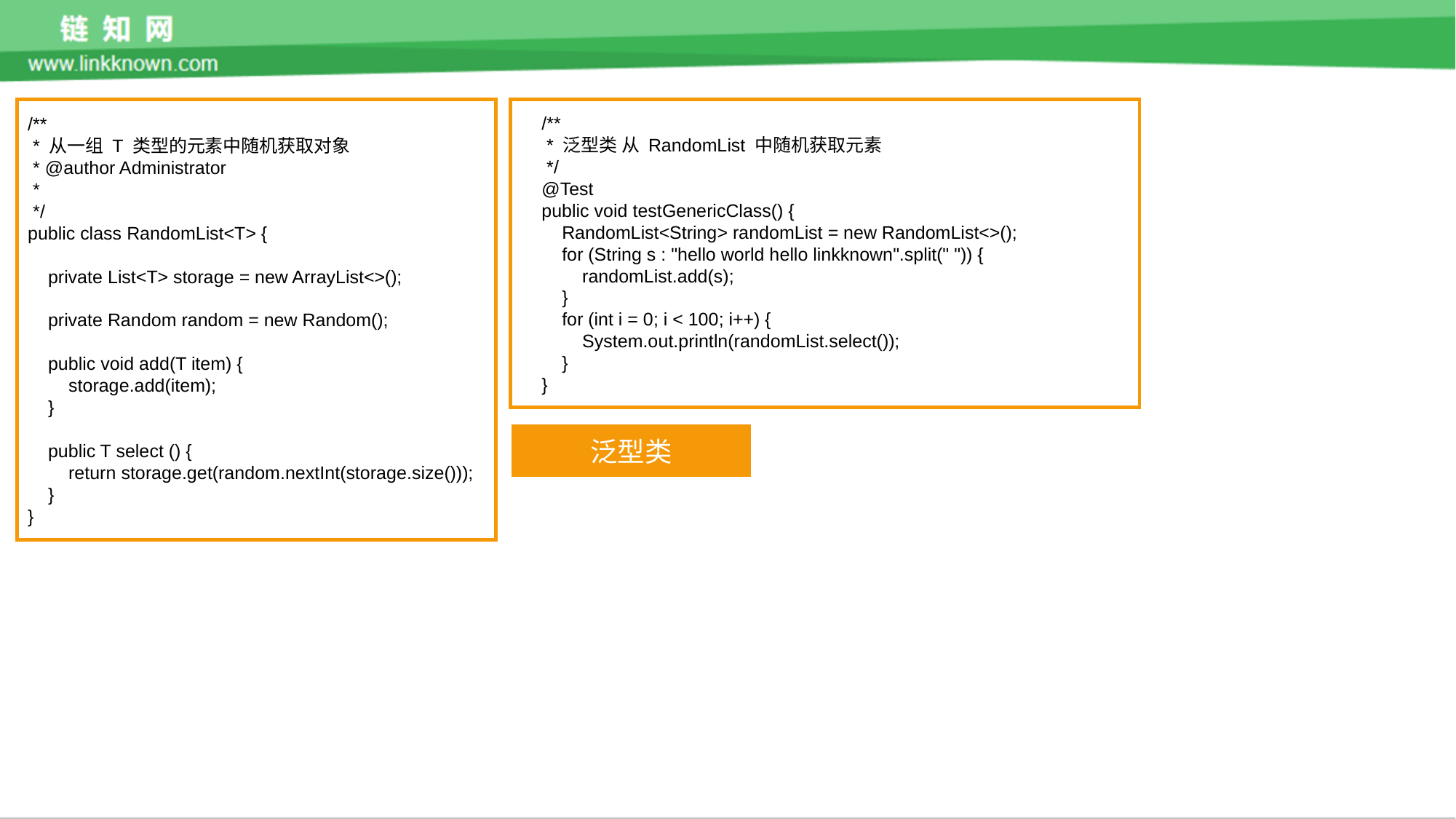

/**
 * 从一组 T 类型的元素中随机获取对象
 * @author Administrator
 *
 */
public class RandomList<T> {

    private List<T> storage = new ArrayList<>();

    private Random random = new Random();

    public void add(T item) {
        storage.add(item);
    }

    public T select () {
        return storage.get(random.nextInt(storage.size()));
    }
}
    /**
     * 泛型类 从 RandomList 中随机获取元素
     */
    @Test
    public void testGenericClass() {
        RandomList<String> randomList = new RandomList<>();
        for (String s : "hello world hello linkknown".split(" ")) {
            randomList.add(s);
        }
        for (int i = 0; i < 100; i++) {
            System.out.println(randomList.select());
        }
    }
泛型类